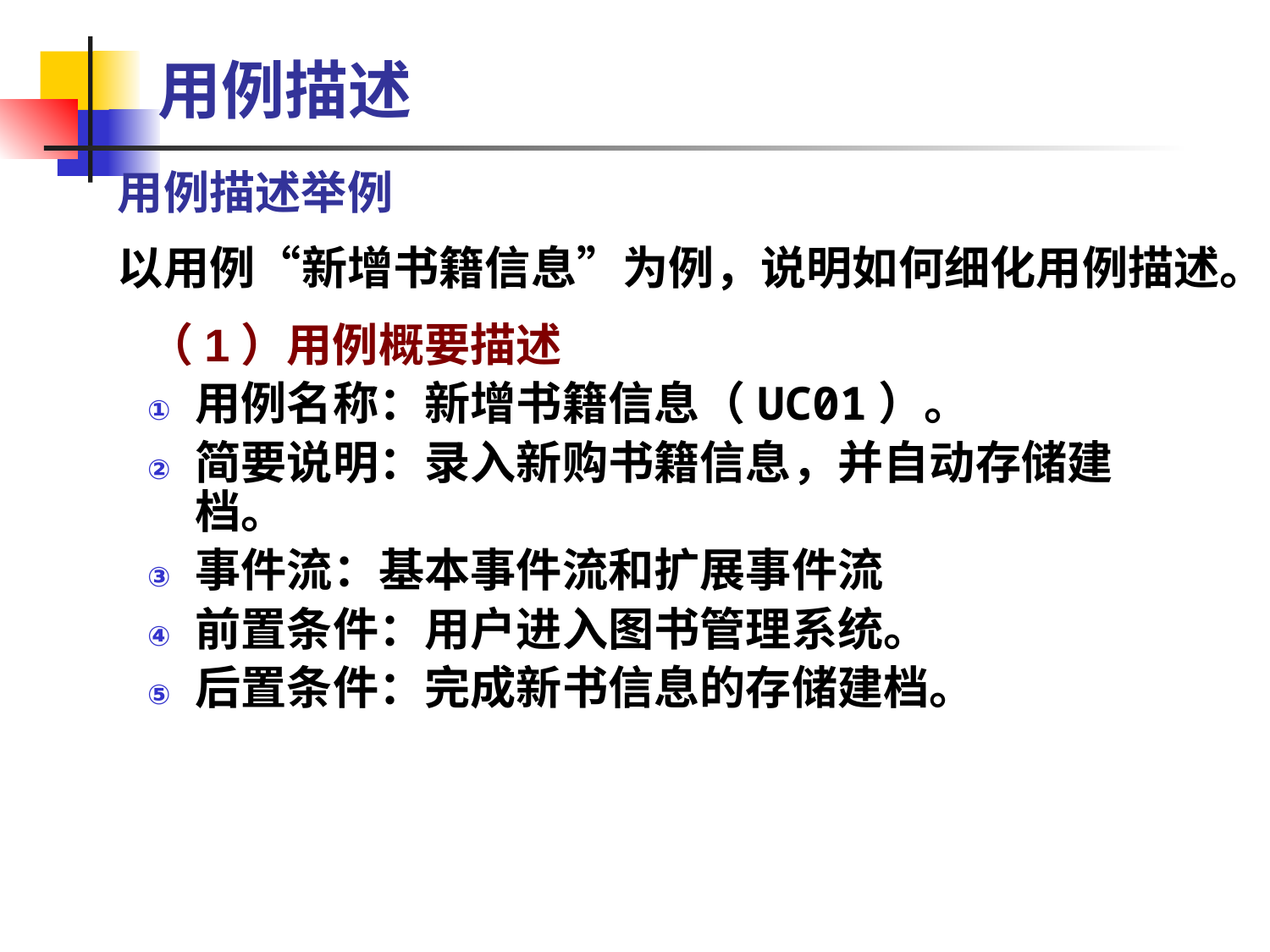

用例描述
用例描述举例
以用例“新增书籍信息”为例，说明如何细化用例描述。
（1）用例概要描述
用例名称：新增书籍信息（UC01）。
简要说明：录入新购书籍信息，并自动存储建档。
事件流：基本事件流和扩展事件流
前置条件：用户进入图书管理系统。
后置条件：完成新书信息的存储建档。